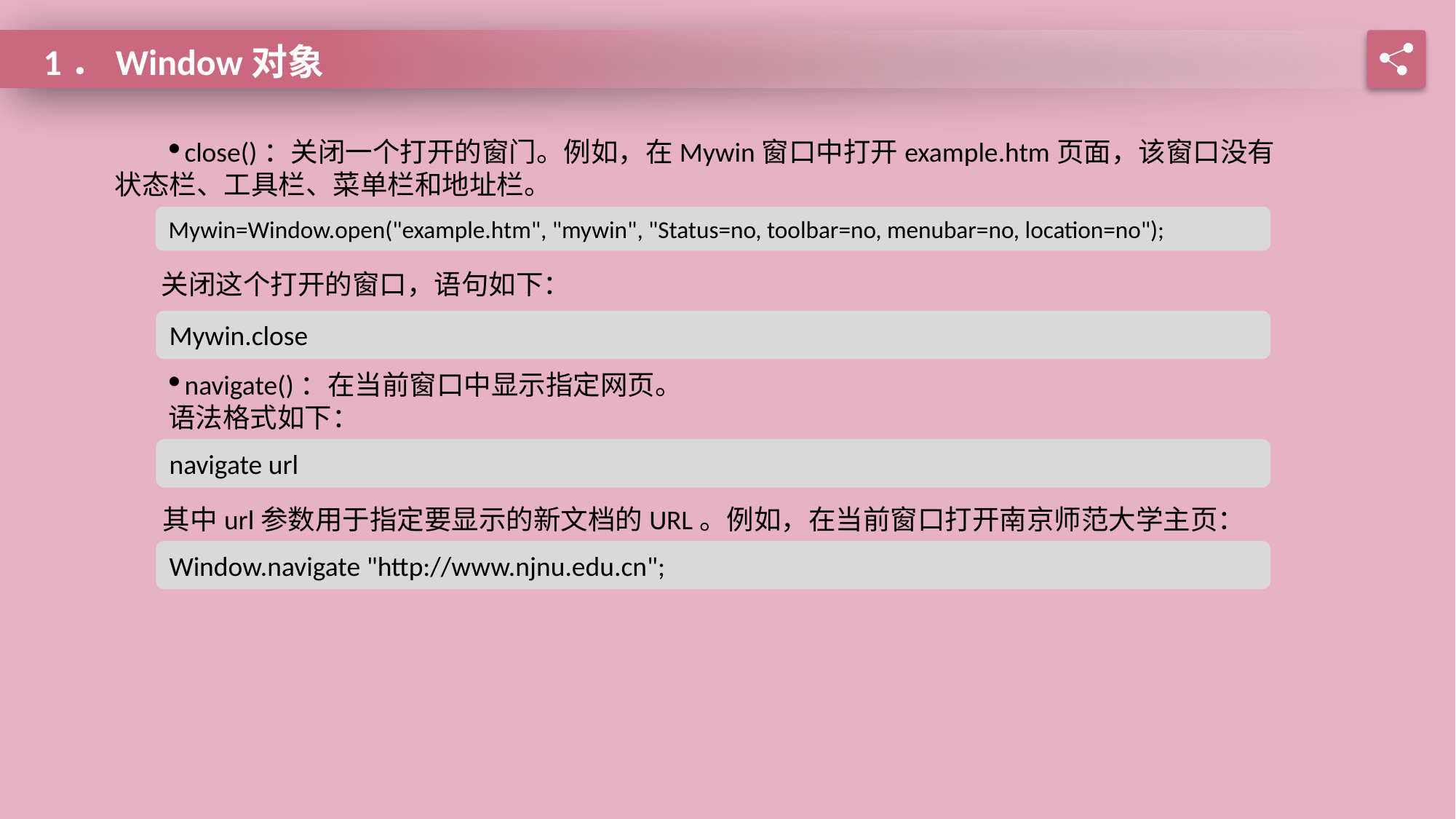

1．Window对象
close()：关闭一个打开的窗门。例如，在Mywin窗口中打开example.htm页面，该窗口没有状态栏、工具栏、菜单栏和地址栏。
Mywin=Window.open("example.htm", "mywin", "Status=no, toolbar=no, menubar=no, location=no");
关闭这个打开的窗口，语句如下：
Mywin.close
navigate()：在当前窗口中显示指定网页。
语法格式如下：
navigate url
其中url参数用于指定要显示的新文档的URL。例如，在当前窗口打开南京师范大学主页：
Window.navigate "http://www.njnu.edu.cn";